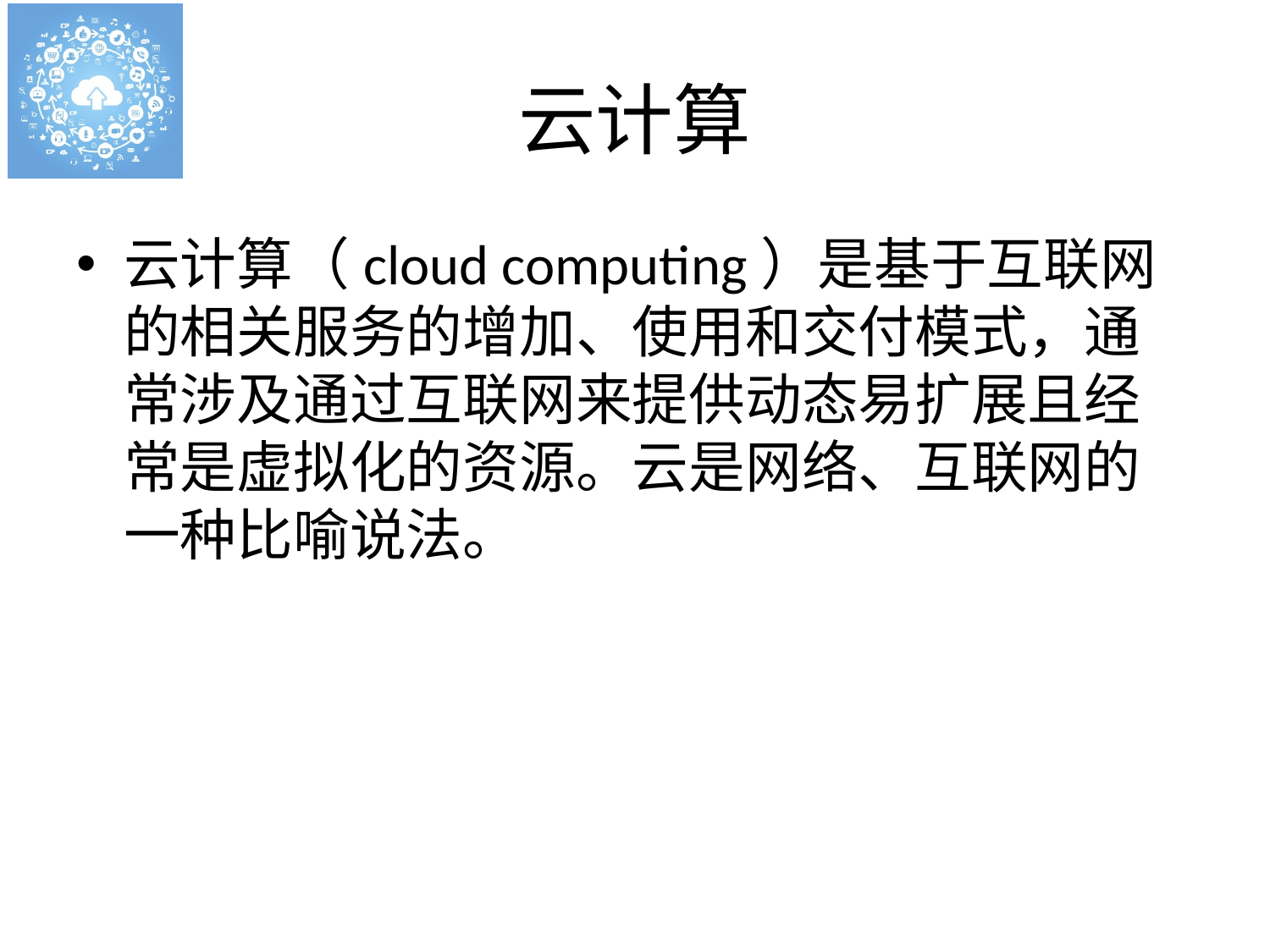

# 云计算
云计算（cloud computing）是基于互联网的相关服务的增加、使用和交付模式，通常涉及通过互联网来提供动态易扩展且经常是虚拟化的资源。云是网络、互联网的一种比喻说法。